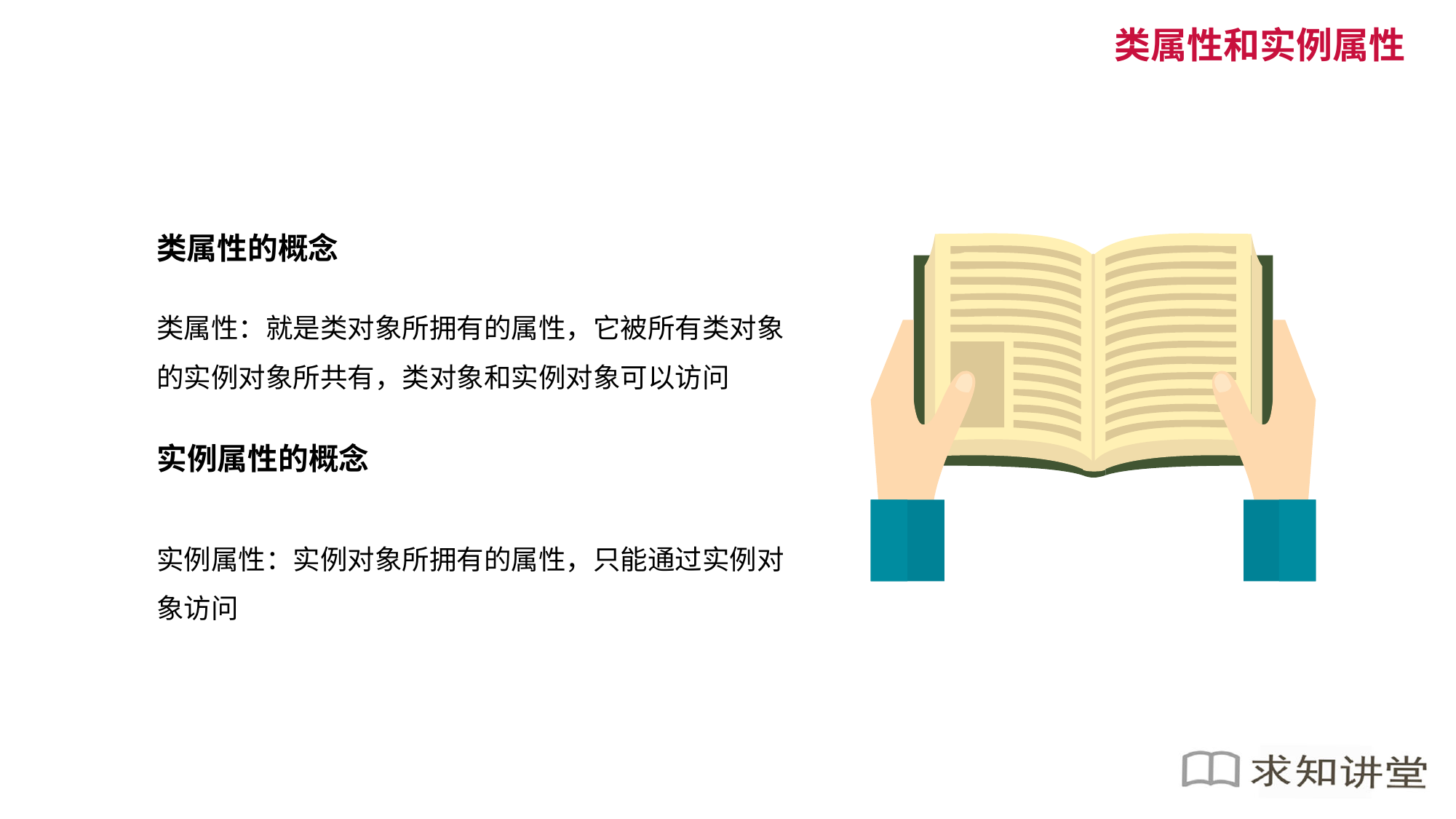

类属性和实例属性
类属性的概念

类属性：就是类对象所拥有的属性，它被所有类对象的实例对象所共有，类对象和实例对象可以访问
实例属性的概念
实例属性：实例对象所拥有的属性，只能通过实例对象访问